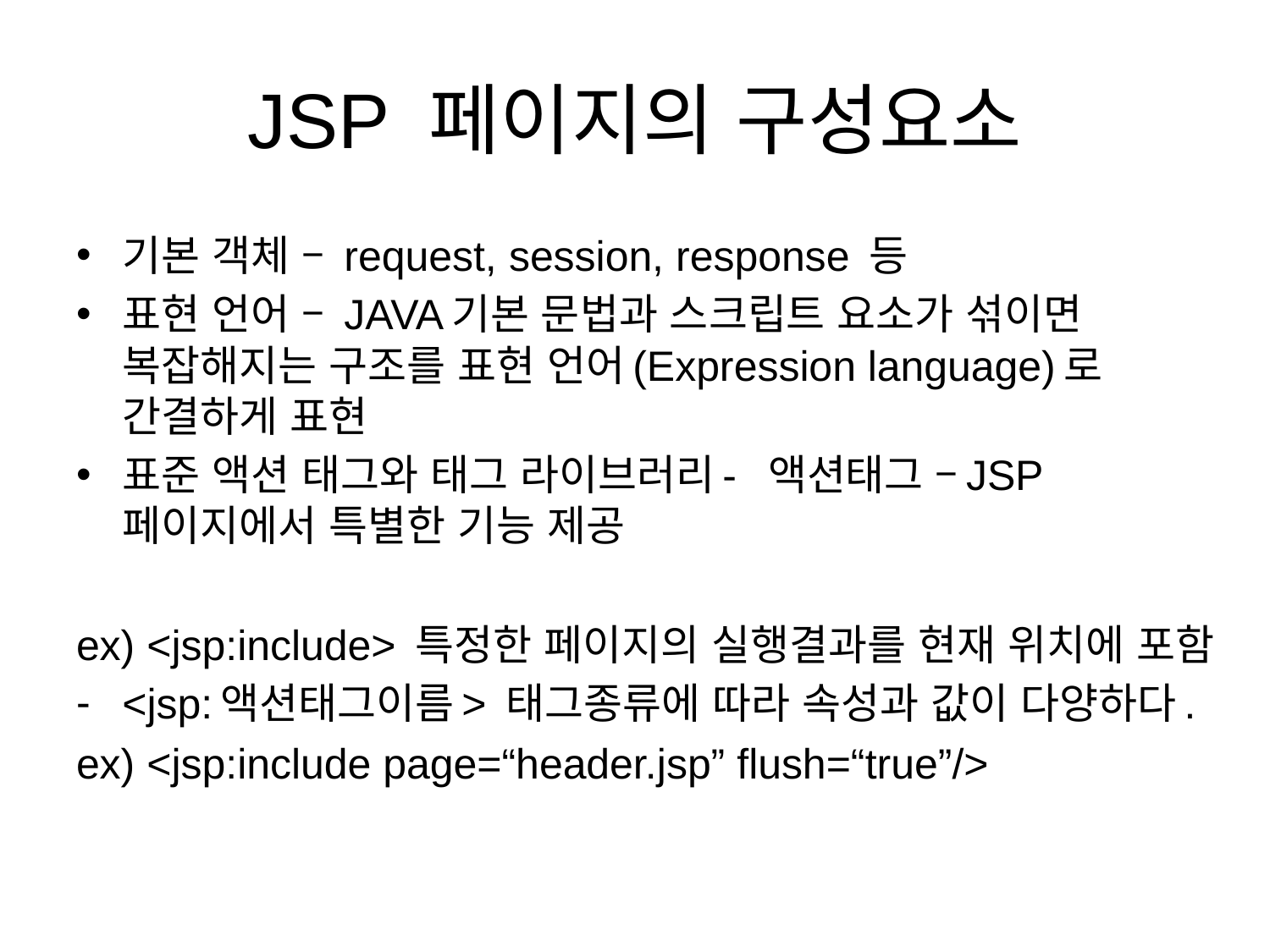

# JSP 페이지의 구성요소
기본 객체 – request, session, response 등
표현 언어 – JAVA기본 문법과 스크립트 요소가 섞이면 복잡해지는 구조를 표현 언어(Expression language)로 간결하게 표현
표준 액션 태그와 태그 라이브러리-  액션태그 –JSP 페이지에서 특별한 기능 제공

ex) <jsp:include> 특정한 페이지의 실행결과를 현재 위치에 포함
<jsp:액션태그이름> 태그종류에 따라 속성과 값이 다양하다.
ex) <jsp:include page=“header.jsp” flush=“true”/>